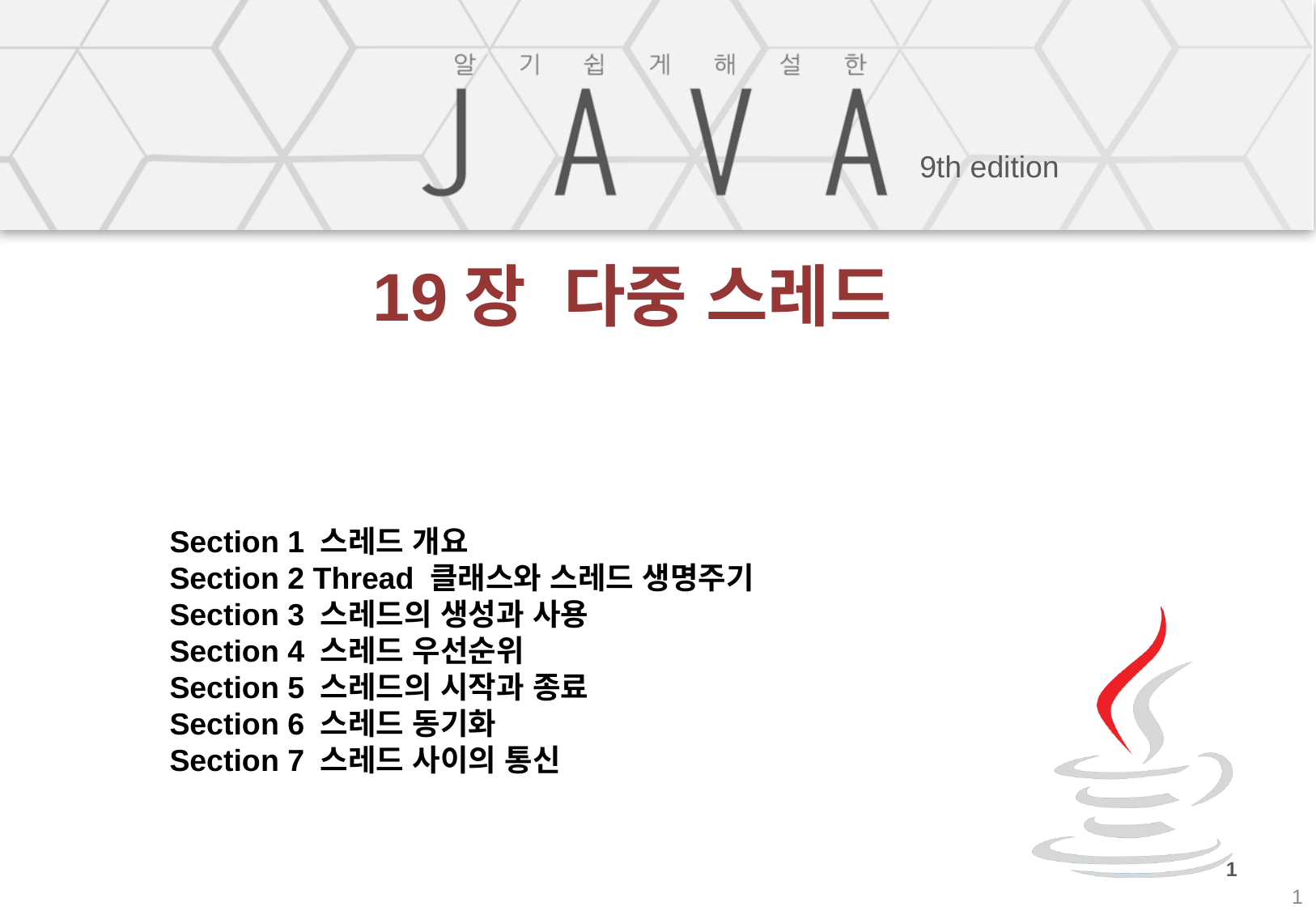

# 19장  다중 스레드

Section 1 스레드 개요
Section 2 Thread 클래스와 스레드 생명주기
Section 3 스레드의 생성과 사용
Section 4 스레드 우선순위
Section 5 스레드의 시작과 종료
Section 6 스레드 동기화
Section 7 스레드 사이의 통신
1
1